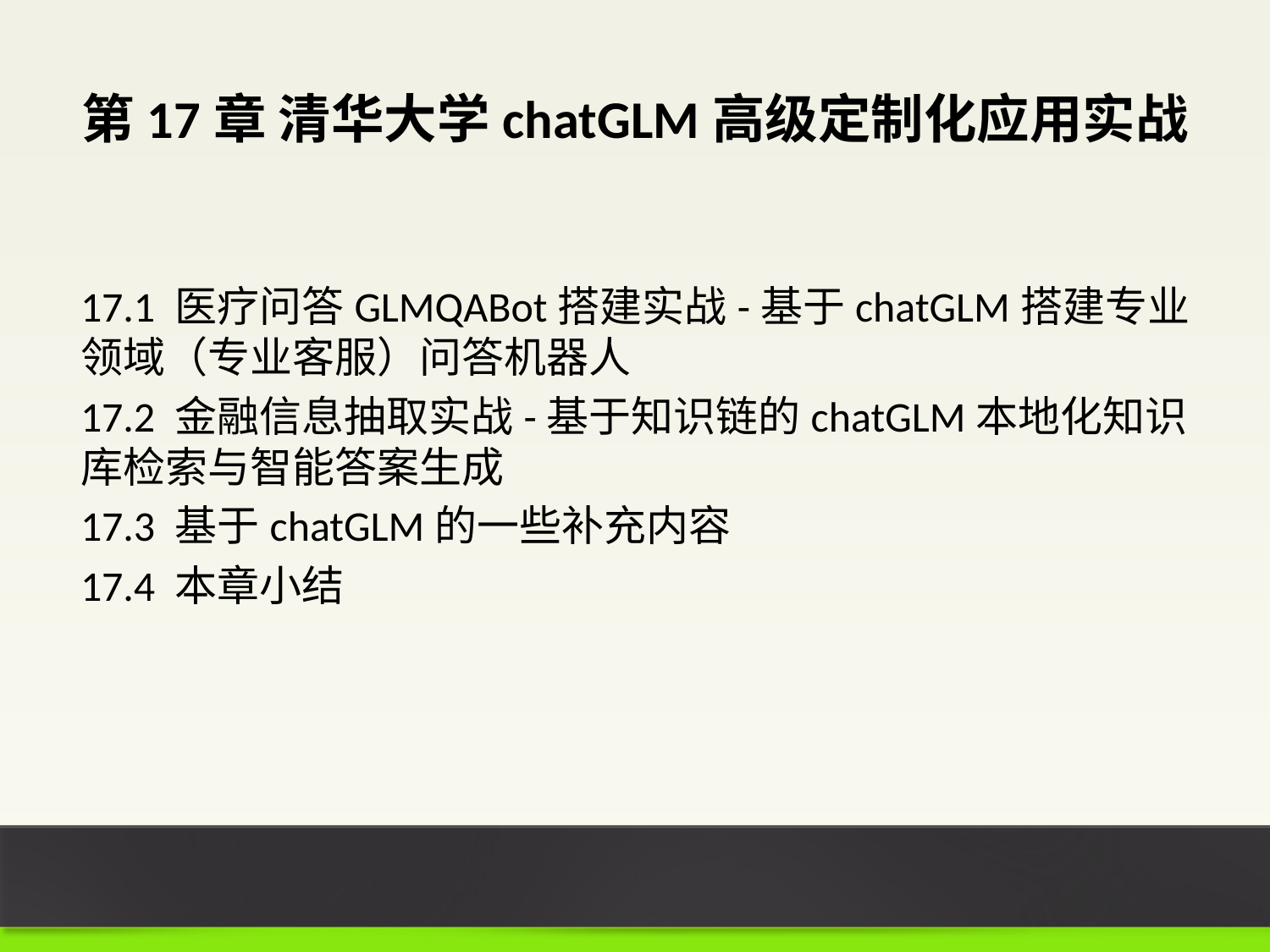

# 第17章 清华大学chatGLM高级定制化应用实战

17.1 医疗问答GLMQABot搭建实战-基于chatGLM搭建专业领域（专业客服）问答机器人
17.2 金融信息抽取实战-基于知识链的chatGLM本地化知识库检索与智能答案生成
17.3 基于chatGLM的一些补充内容
17.4 本章小结